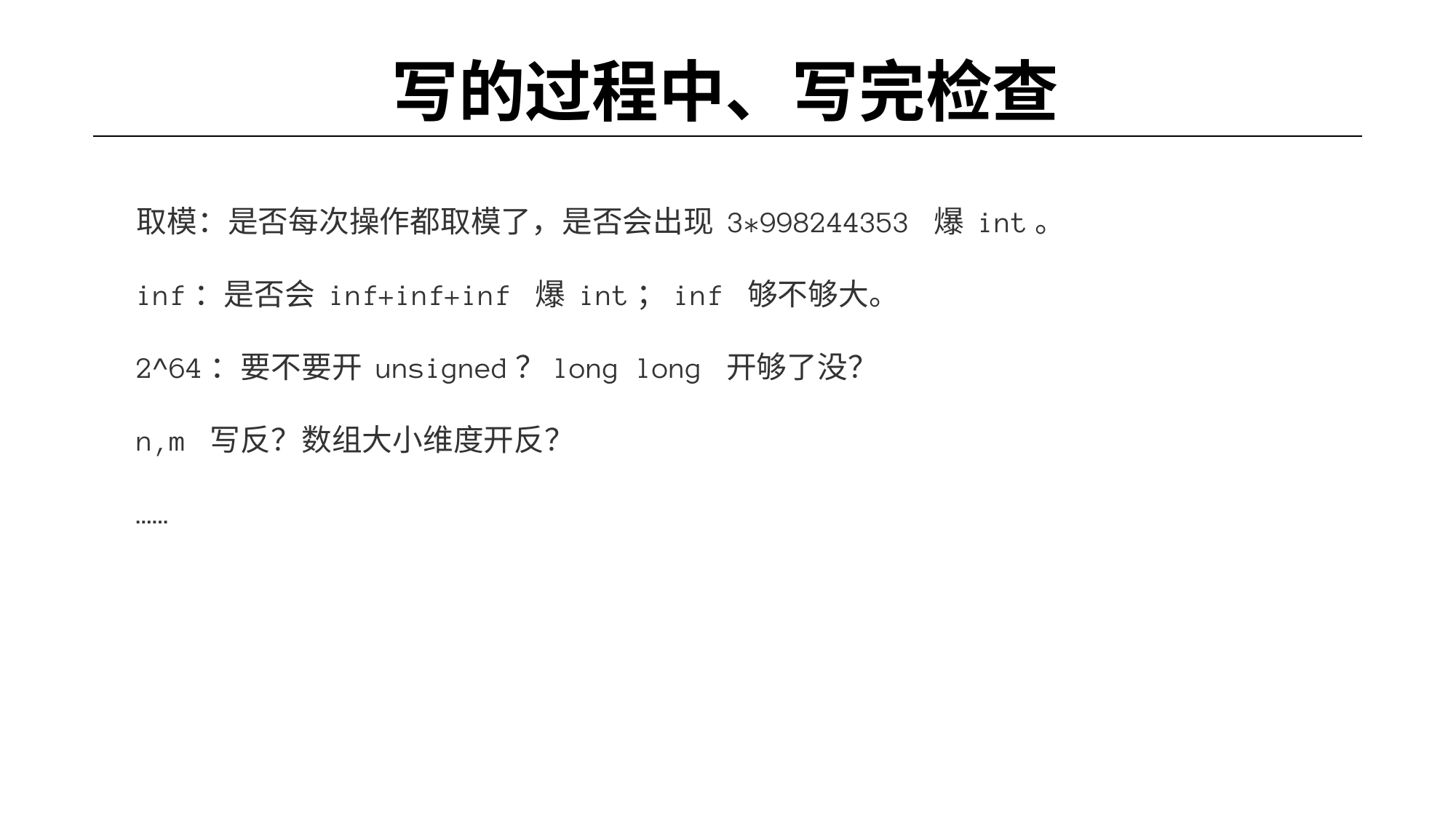

# 写的过程中、写完检查
取模：是否每次操作都取模了，是否会出现 3*998244353 爆 int。

inf：是否会 inf+inf+inf 爆 int；inf 够不够大。

2^64：要不要开 unsigned？long long 开够了没？

n,m 写反？数组大小维度开反？

……